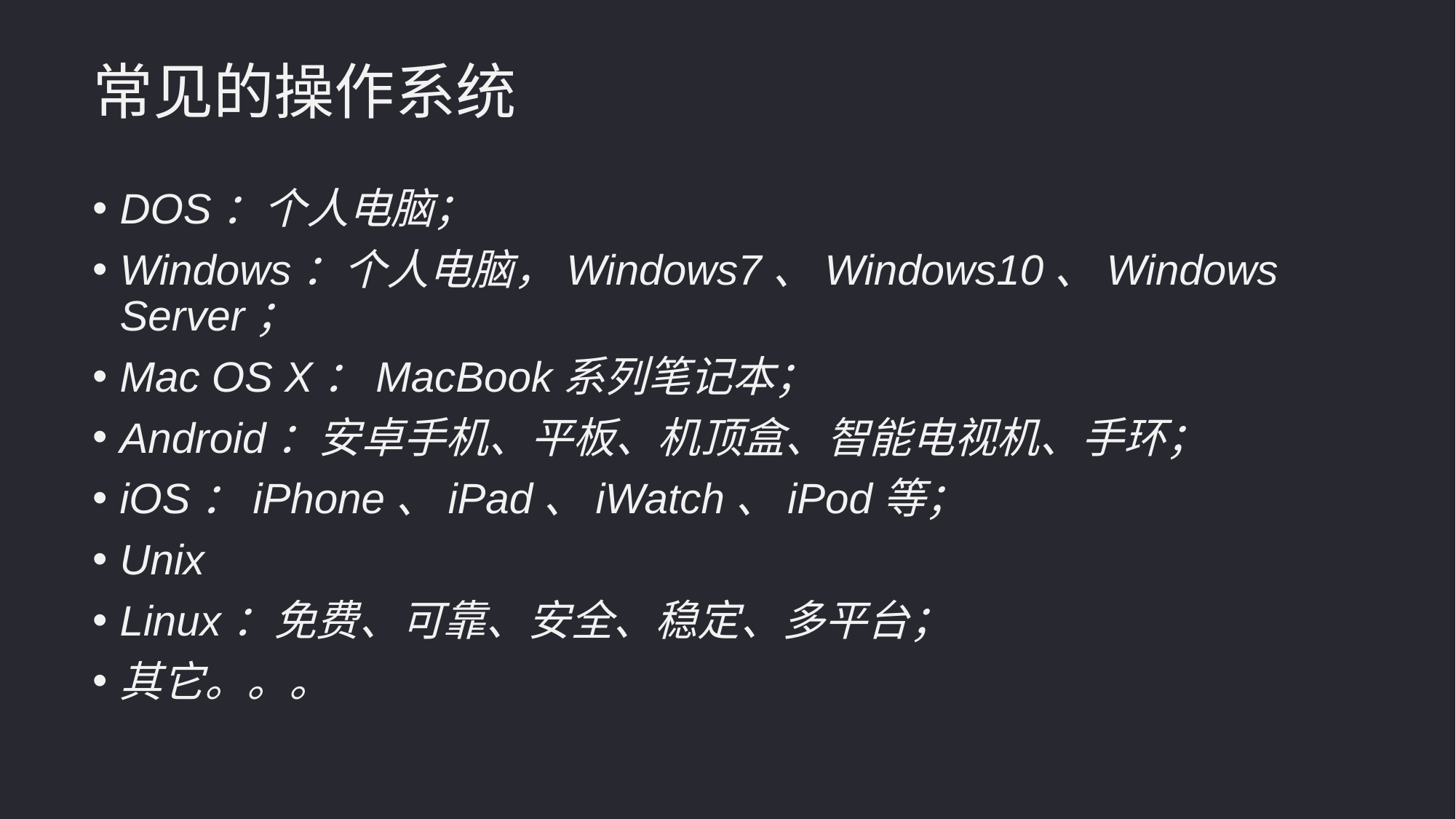

常见的操作系统
DOS：个人电脑；
Windows：个人电脑，Windows7、Windows10、Windows Server；
Mac OS X：MacBook系列笔记本；
Android：安卓手机、平板、机顶盒、智能电视机、手环；
iOS：iPhone、iPad、iWatch、iPod等；
Unix
Linux：免费、可靠、安全、稳定、多平台；
其它。。。